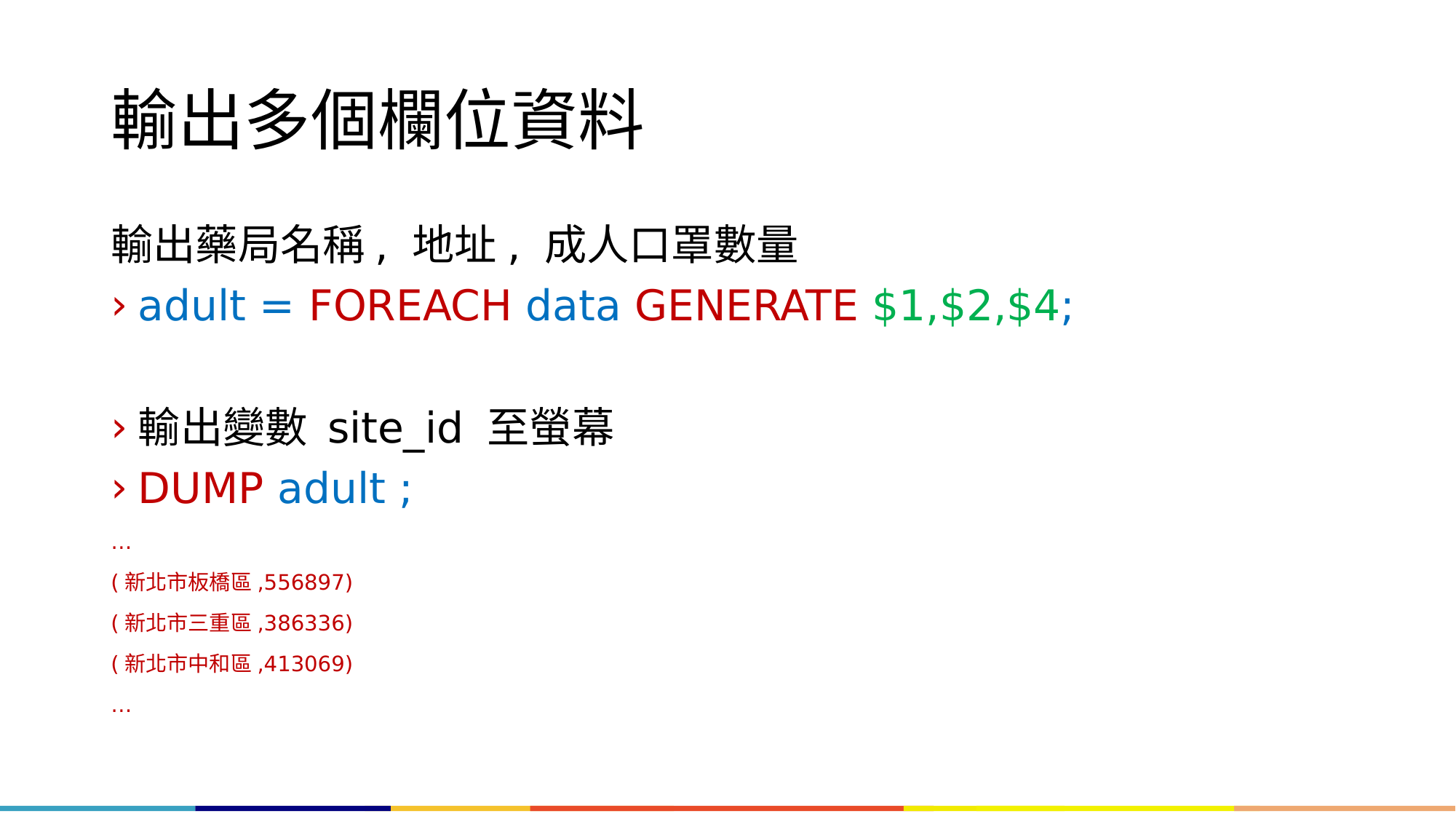

# 輸出多個欄位資料
輸出藥局名稱, 地址, 成人口罩數量
adult = FOREACH data GENERATE $1,$2,$4;

輸出變數 site_id 至螢幕
DUMP adult ;
…
(新北市板橋區,556897)
(新北市三重區,386336)
(新北市中和區,413069)
…